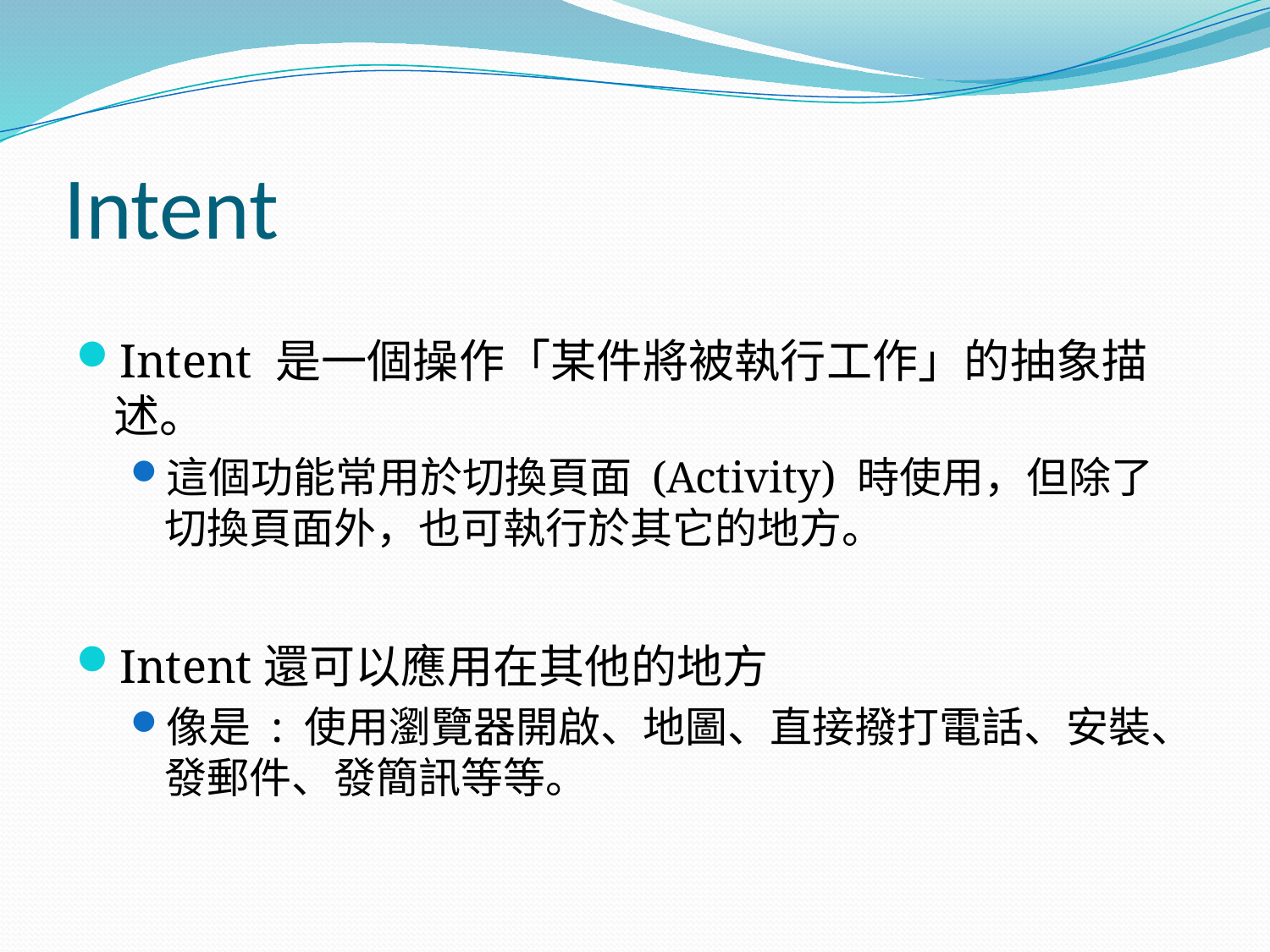

# Intent
Intent 是一個操作「某件將被執行工作」的抽象描述。
這個功能常用於切換頁面 (Activity) 時使用，但除了切換頁面外，也可執行於其它的地方。

Intent還可以應用在其他的地方
像是 : 使用瀏覽器開啟、地圖、直接撥打電話、安裝、發郵件、發簡訊等等。